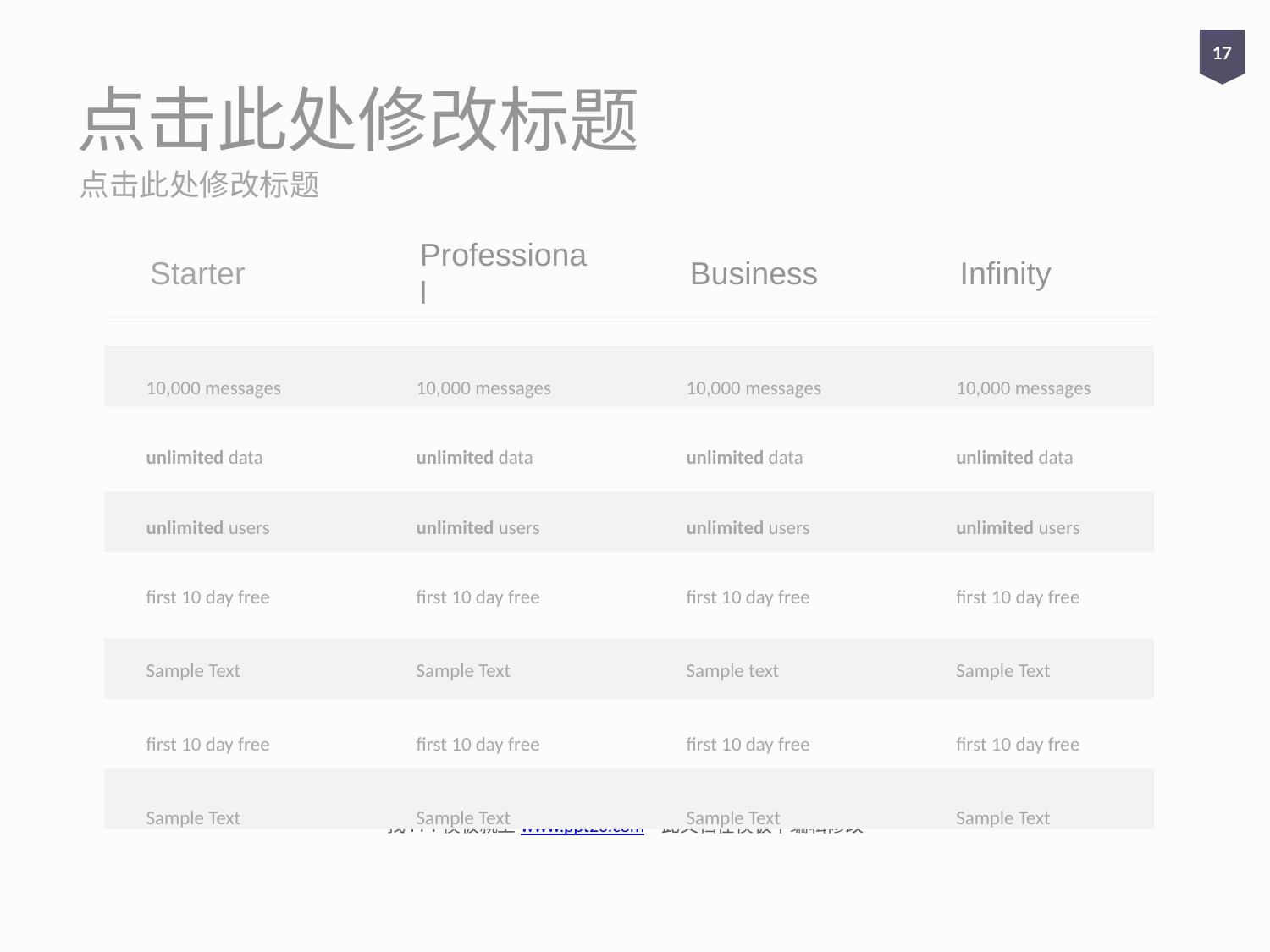

17
# 点击此处修改标题
点击此处修改标题
Professional
10,000 messages 
unlimited data 
unlimited users 
first 10 day free
Sample Text
first 10 day free
Sample Text
Starter
10,000 messages 
unlimited data 
unlimited users 
first 10 day free
Sample Text
first 10 day free
Sample Text
Business
10,000 messages 
unlimited data 
unlimited users 
first 10 day free
Sample text
first 10 day free
Sample Text
Infinity
10,000 messages 
unlimited data 
unlimited users 
first 10 day free
Sample Text
first 10 day free
Sample Text